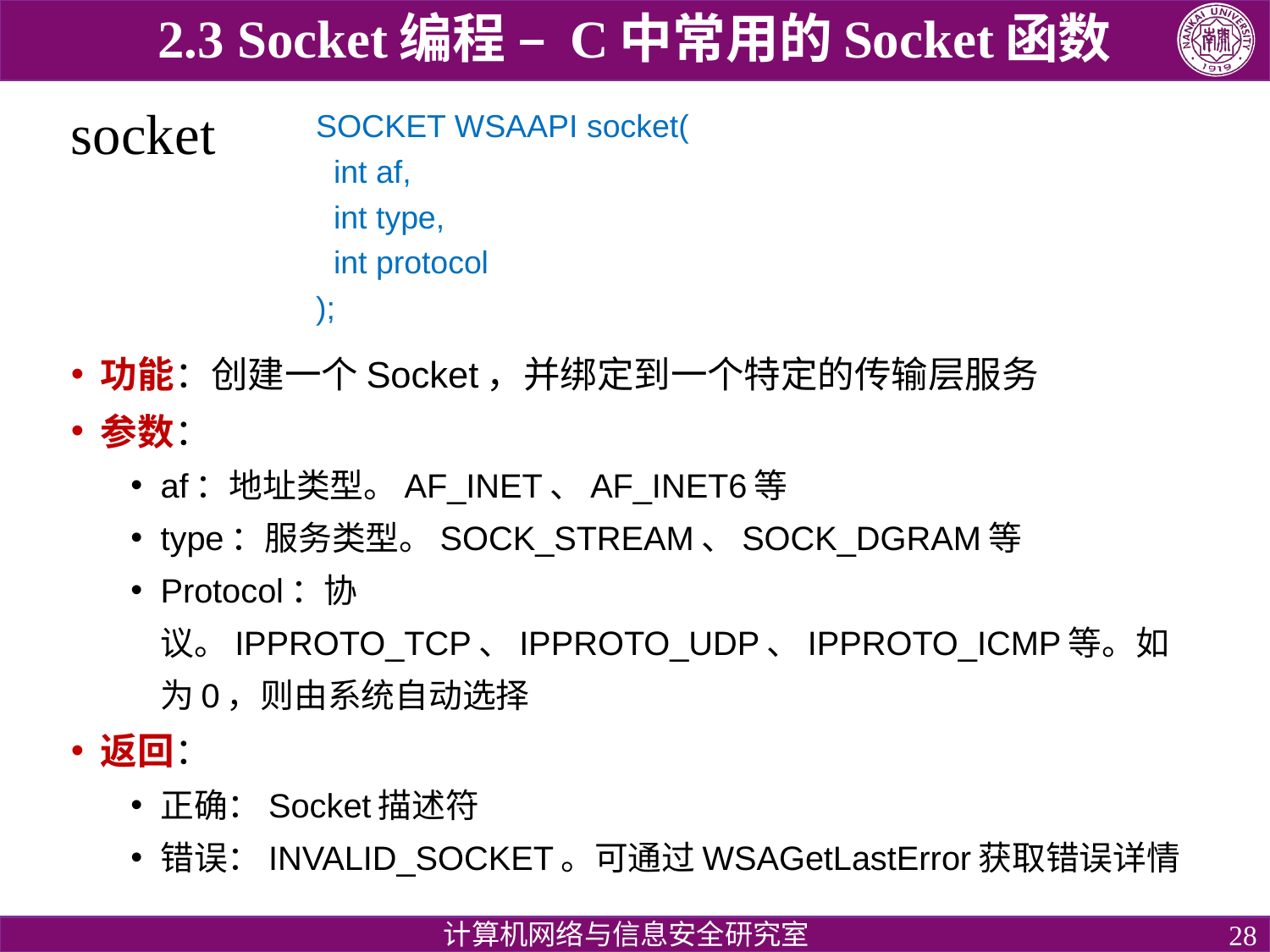

2.3 Socket编程 – C中常用的Socket函数
SOCKET WSAAPI socket(
  int af,
  int type,
  int protocol
);
# socket
功能：创建一个Socket，并绑定到一个特定的传输层服务
参数：
af：地址类型。AF_INET、AF_INET6等
type：服务类型。SOCK_STREAM、SOCK_DGRAM等
Protocol：协议。IPPROTO_TCP、IPPROTO_UDP、IPPROTO_ICMP等。如为0，则由系统自动选择
返回：
正确：Socket描述符
错误：INVALID_SOCKET。可通过WSAGetLastError获取错误详情